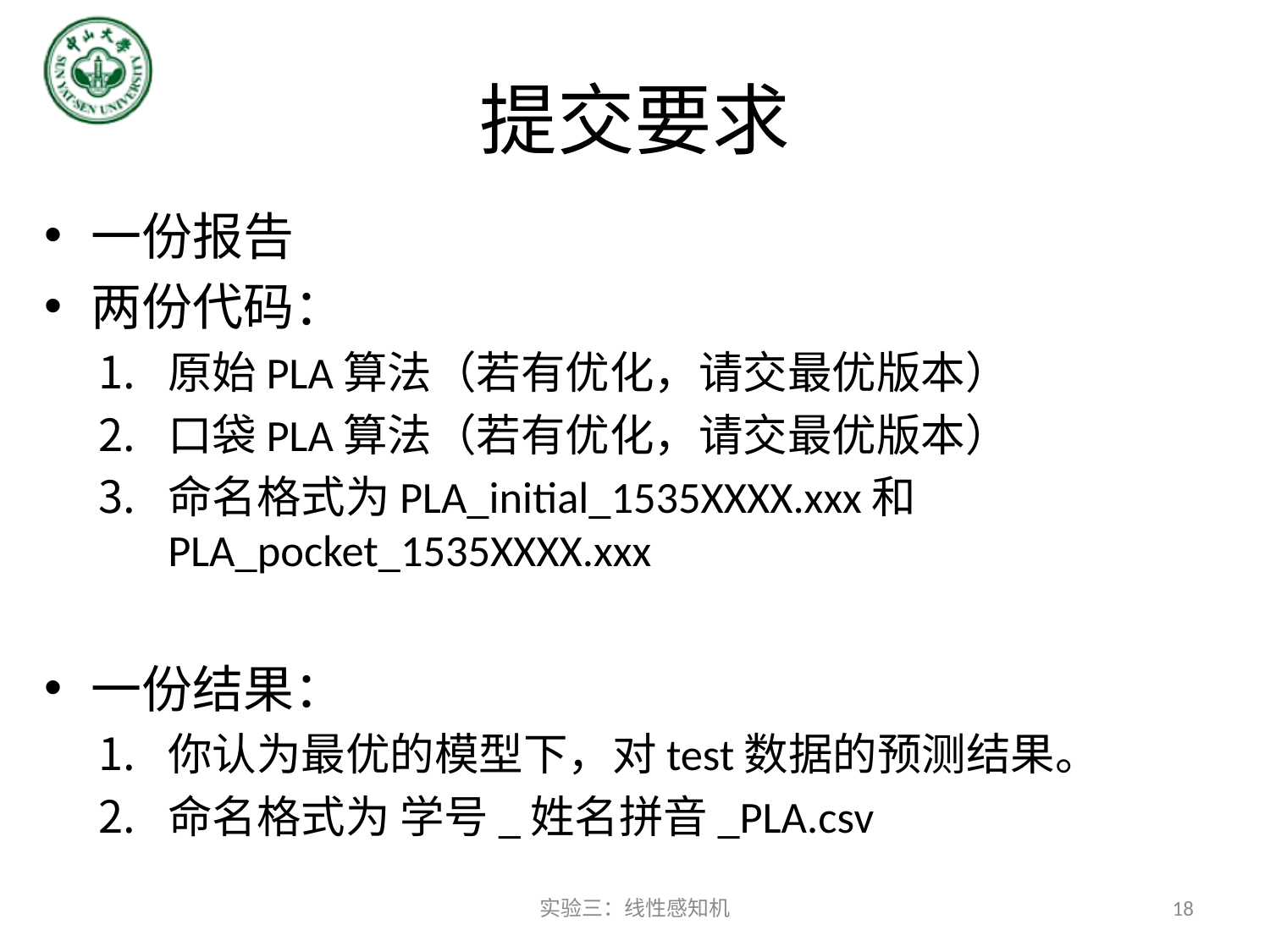

# 提交要求
一份报告
两份代码：
原始PLA算法（若有优化，请交最优版本）
口袋PLA算法（若有优化，请交最优版本）
命名格式为PLA_initial_1535XXXX.xxx和PLA_pocket_1535XXXX.xxx

一份结果：
你认为最优的模型下，对test数据的预测结果。
命名格式为 学号_姓名拼音_PLA.csv
实验三：线性感知机
18